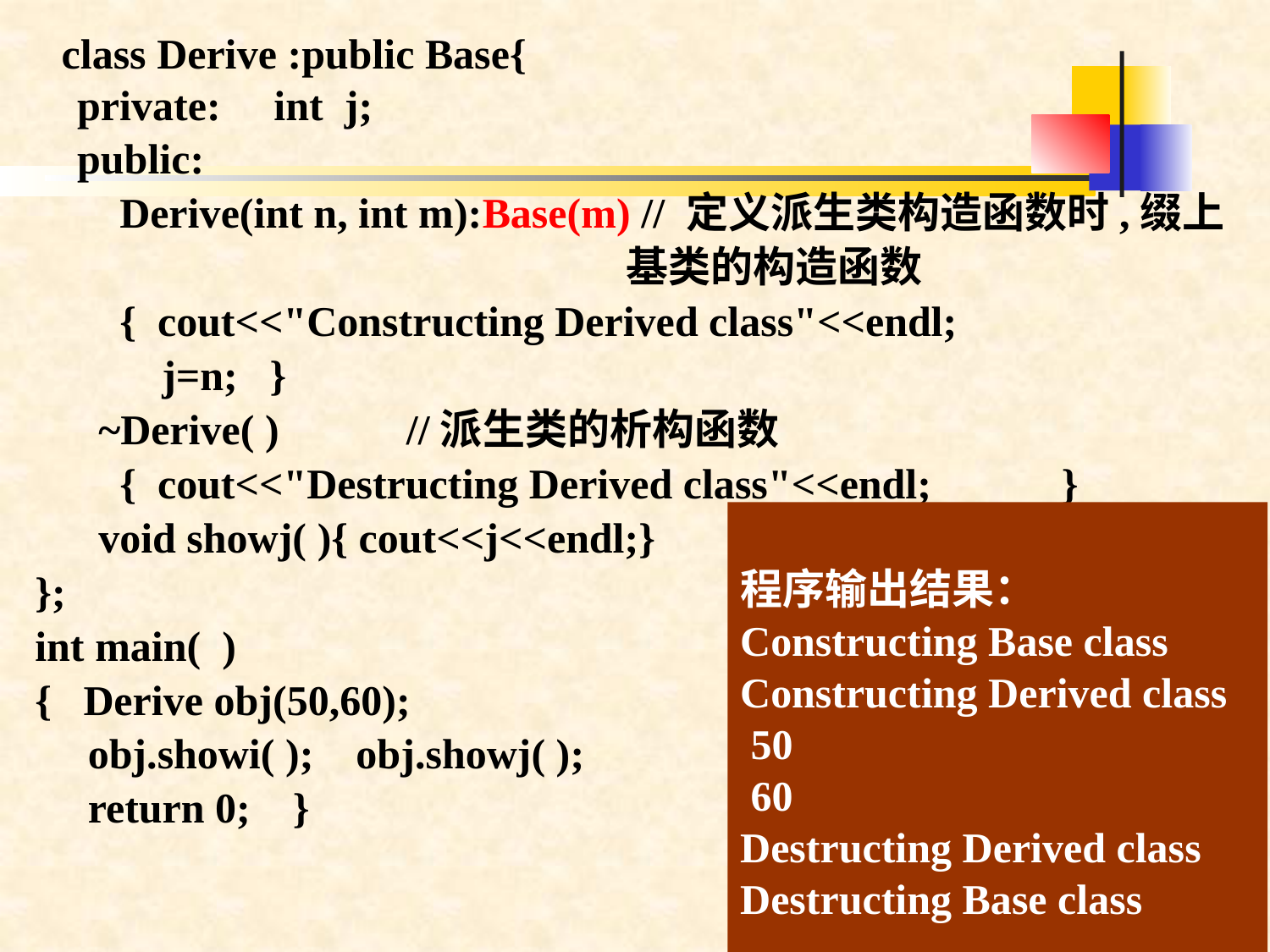

class Derive :public Base{
    private:     int  j;
    public:
        Derive(int n, int m):Base(m) // 定义派生类构造函数时,缀上
                                                             基类的构造函数
        {  cout<<"Constructing Derived class"<<endl;
            j=n;   }
      ~Derive( )            //派生类的析构函数
        {  cout<<"Destructing Derived class"<<endl;	 }
      void showj( ){ cout<<j<<endl;}
};
int main(  )
{   Derive obj(50,60);
     obj.showi( );    obj.showj( );
     return 0;    }

程序输出结果：
Constructing Base class
Constructing Derived class
 50
 60
Destructing Derived class
Destructing Base class